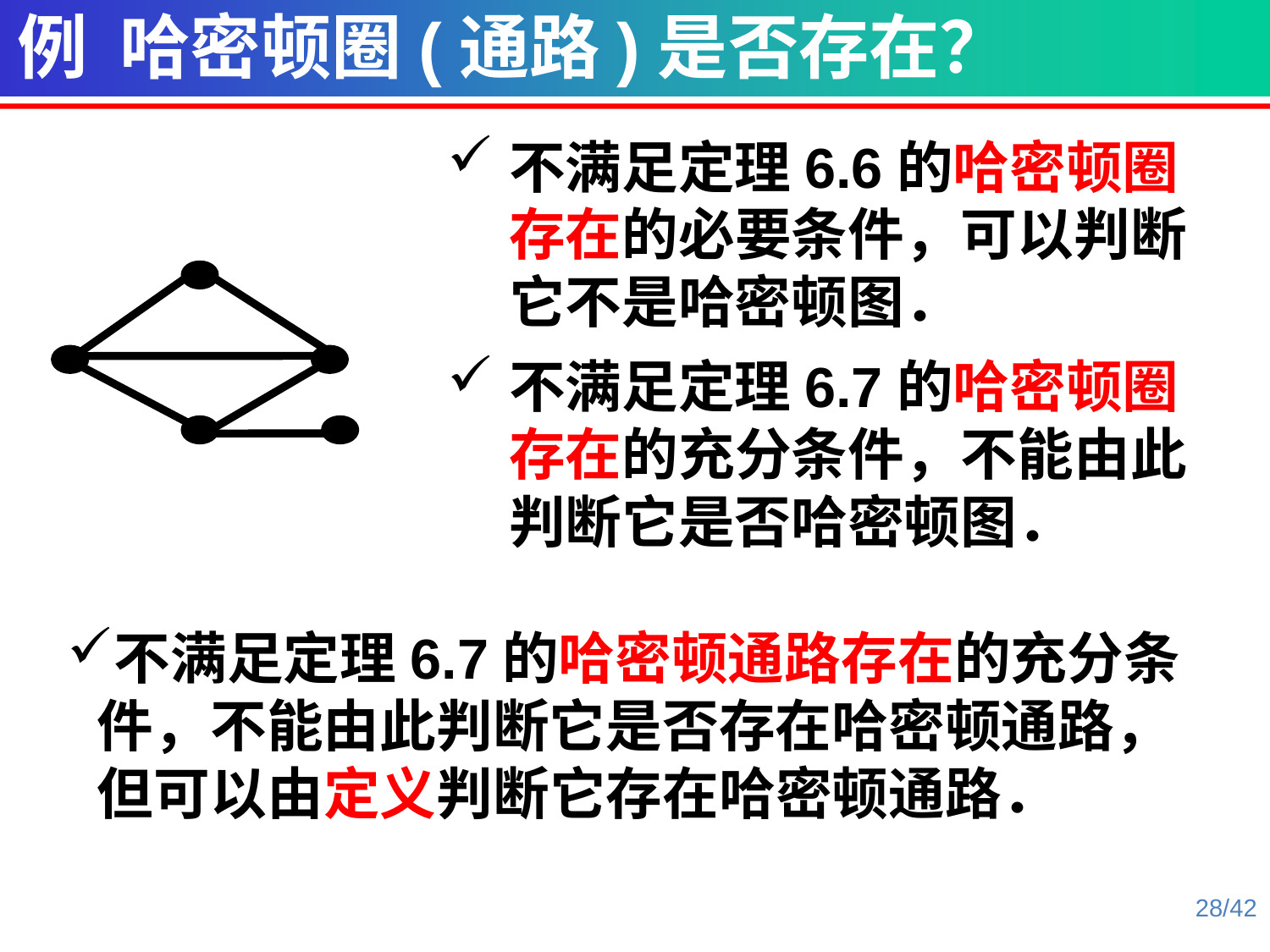

例  哈密顿圈(通路)是否存在？
不满足定理6.6的哈密顿圈存在的必要条件，可以判断它不是哈密顿图．
不满足定理6.7的哈密顿圈存在的充分条件，不能由此判断它是否哈密顿图．

不满足定理6.7的哈密顿通路存在的充分条件，不能由此判断它是否存在哈密顿通路，但可以由定义判断它存在哈密顿通路．
28/42